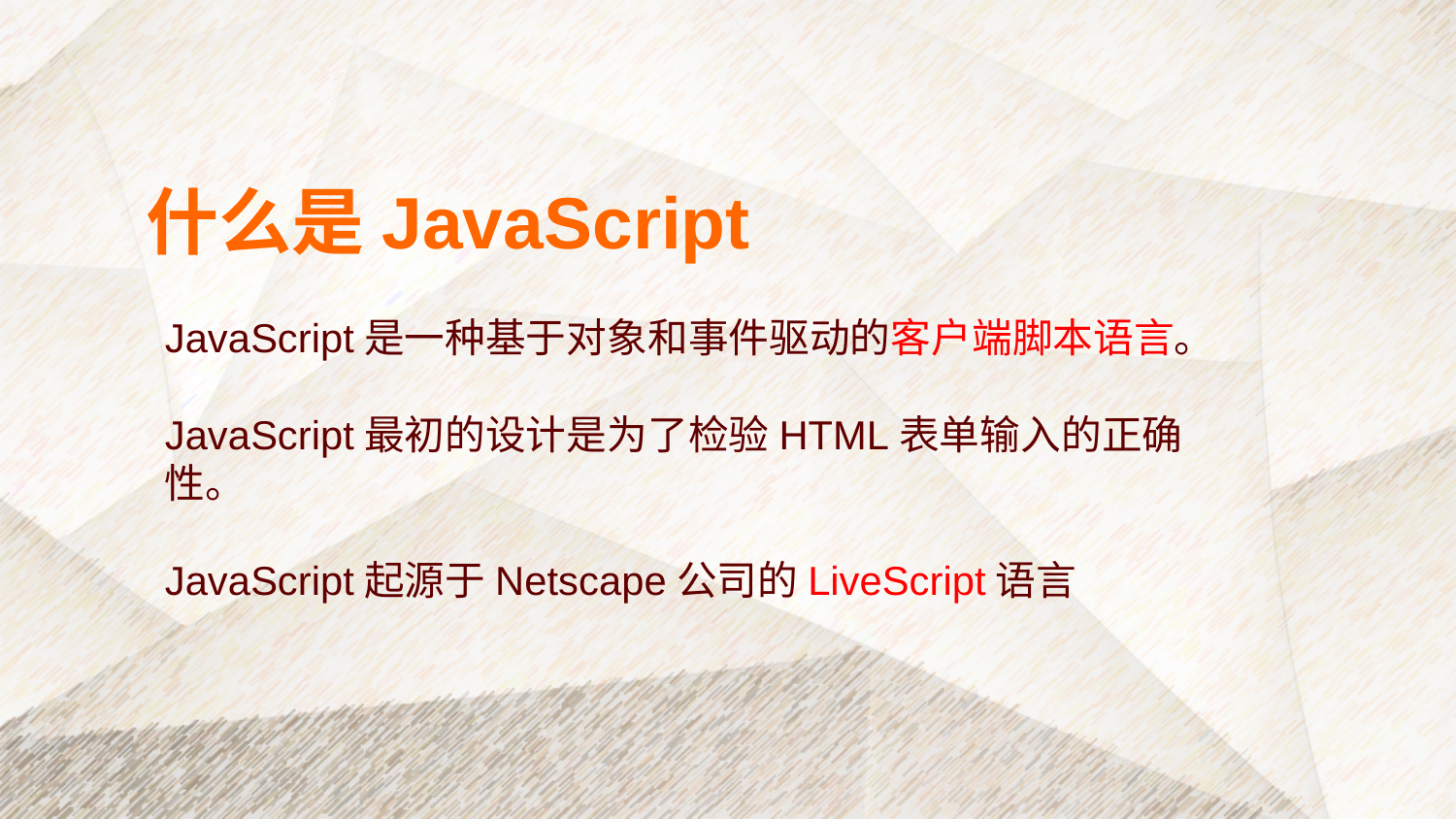

什么是JavaScript
JavaScript是一种基于对象和事件驱动的客户端脚本语言。

JavaScript最初的设计是为了检验HTML表单输入的正确性。

JavaScript起源于Netscape公司的LiveScript语言